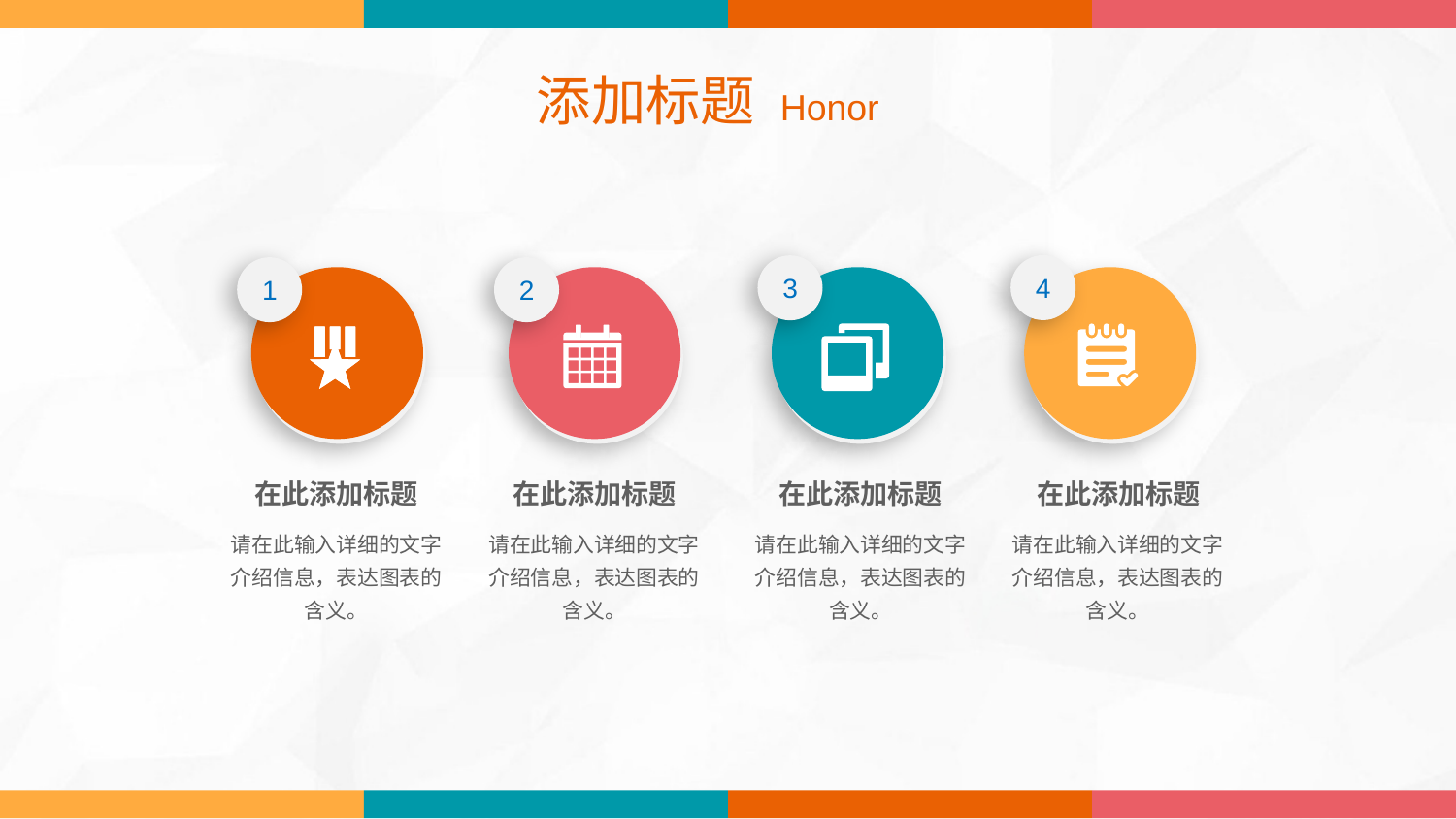

添加标题 Honor
4
3
1
2

在此添加标题
在此添加标题
在此添加标题
在此添加标题
请在此输入详细的文字介绍信息，表达图表的含义。
请在此输入详细的文字介绍信息，表达图表的含义。
请在此输入详细的文字介绍信息，表达图表的含义。
请在此输入详细的文字介绍信息，表达图表的含义。